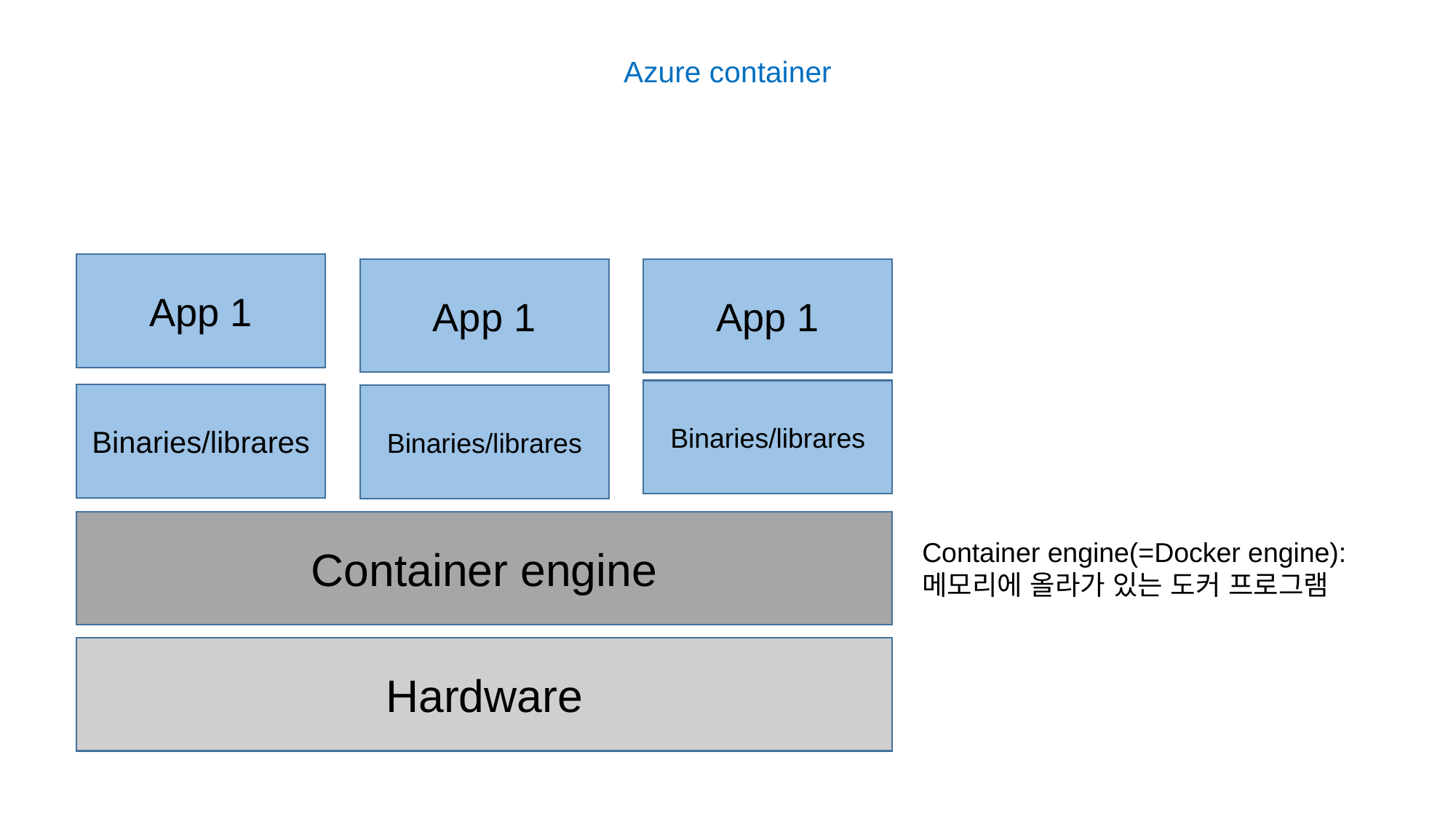

Azure container
App 1
App 1
App 1
Binaries/librares
Binaries/librares
Binaries/librares
Container engine
Container engine(=Docker engine):
메모리에 올라가 있는 도커 프로그램
Hardware